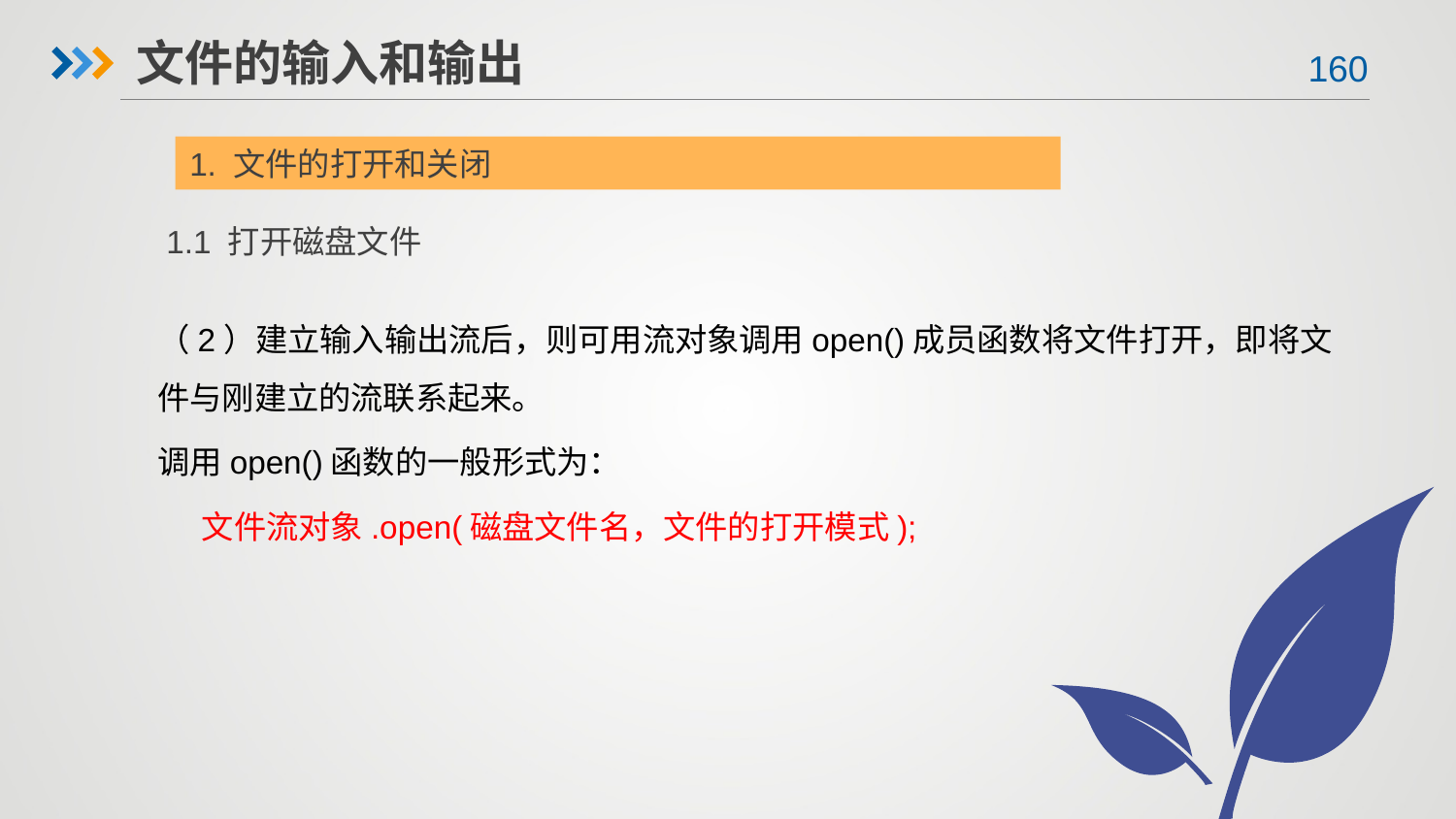

文件的输入和输出
1. 文件的打开和关闭
1.1 打开磁盘文件
（2）建立输入输出流后，则可用流对象调用open()成员函数将文件打开，即将文件与刚建立的流联系起来。
调用open()函数的一般形式为：
     文件流对象.open(磁盘文件名，文件的打开模式);